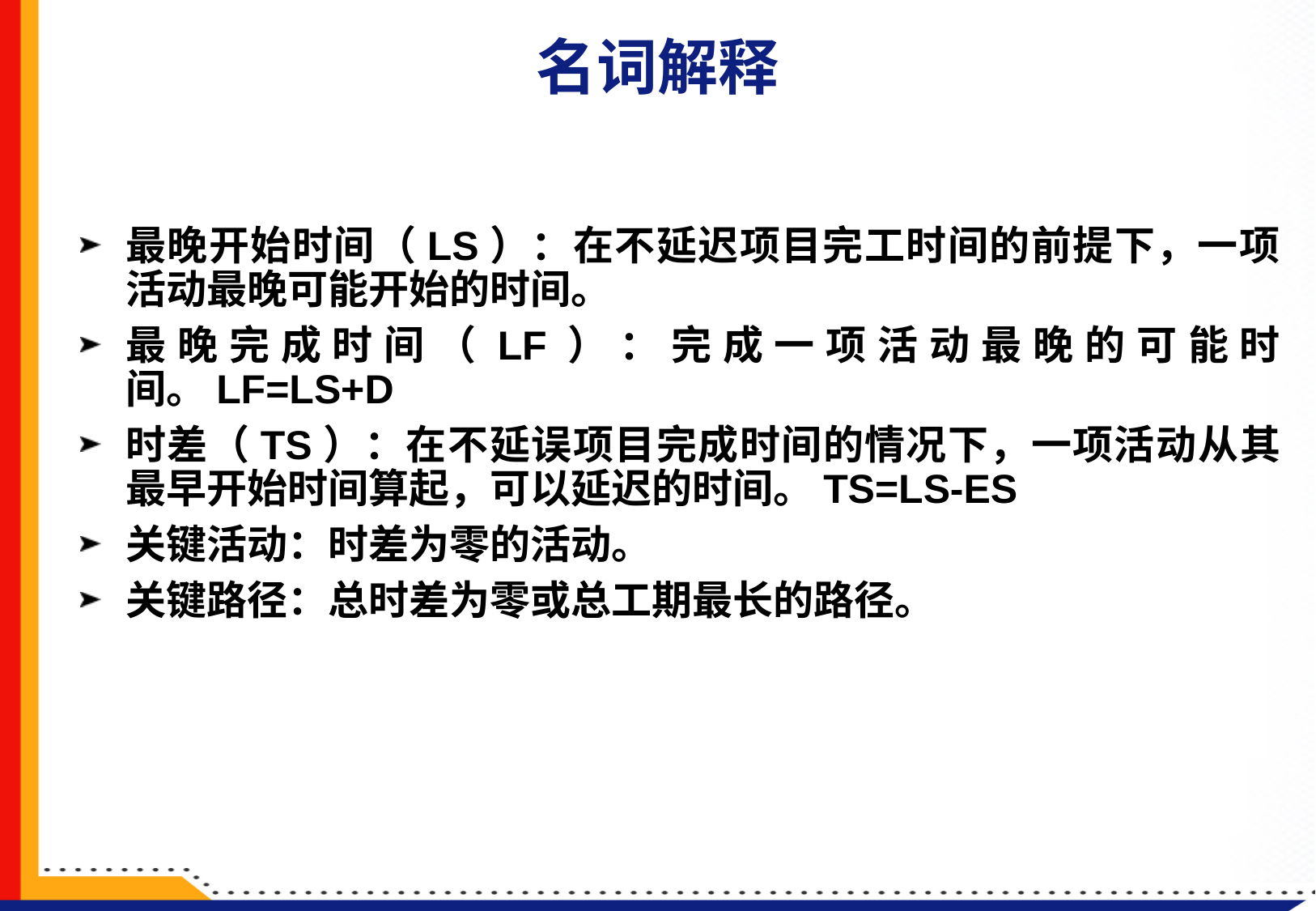

58
# 名词解释
最晚开始时间（LS）：在不延迟项目完工时间的前提下，一项活动最晚可能开始的时间。
最晚完成时间（LF）：完成一项活动最晚的可能时间。LF=LS+D
时差（TS）：在不延误项目完成时间的情况下，一项活动从其最早开始时间算起，可以延迟的时间。TS=LS-ES
关键活动：时差为零的活动。
关键路径：总时差为零或总工期最长的路径。